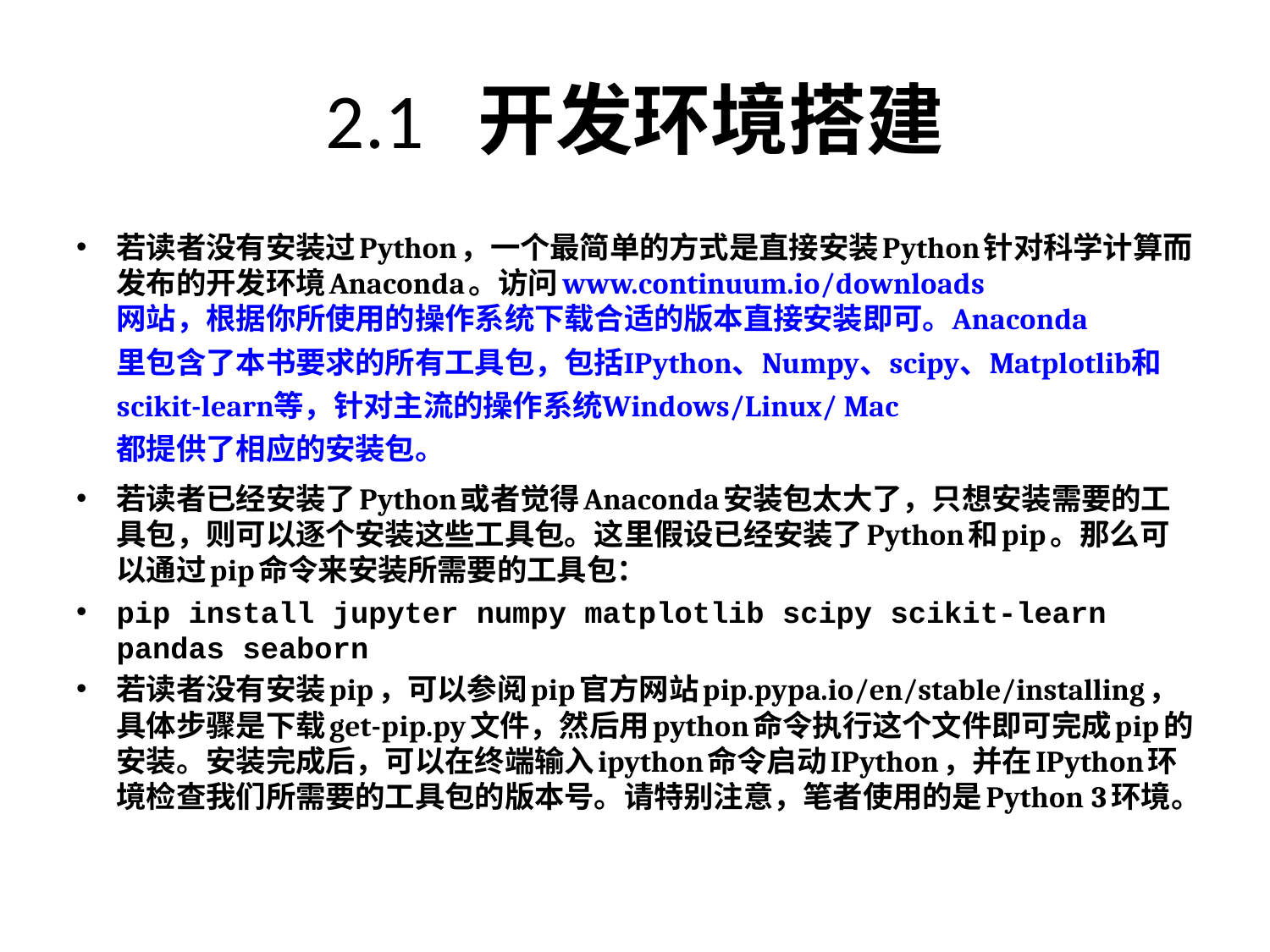

# 2.1  开发环境搭建
若读者没有安装过Python，一个最简单的方式是直接安装Python针对科学计算而发布的开发环境Anaconda。访问www.continuum.io/downloads网站，根据你所使用的操作系统下载合适的版本直接安装即可。Anaconda里包含了本书要求的所有工具包，包括IPython、Numpy、scipy、Matplotlib和scikit-learn等，针对主流的操作系统Windows/Linux/ Mac都提供了相应的安装包。
若读者已经安装了Python或者觉得Anaconda安装包太大了，只想安装需要的工具包，则可以逐个安装这些工具包。这里假设已经安装了Python和pip。那么可以通过pip命令来安装所需要的工具包：
pip install jupyter numpy matplotlib scipy scikit-learn pandas seaborn
若读者没有安装pip，可以参阅pip官方网站pip.pypa.io/en/stable/installing，具体步骤是下载get-pip.py文件，然后用python命令执行这个文件即可完成pip的安装。安装完成后，可以在终端输入ipython命令启动IPython，并在IPython环境检查我们所需要的工具包的版本号。请特别注意，笔者使用的是Python 3环境。